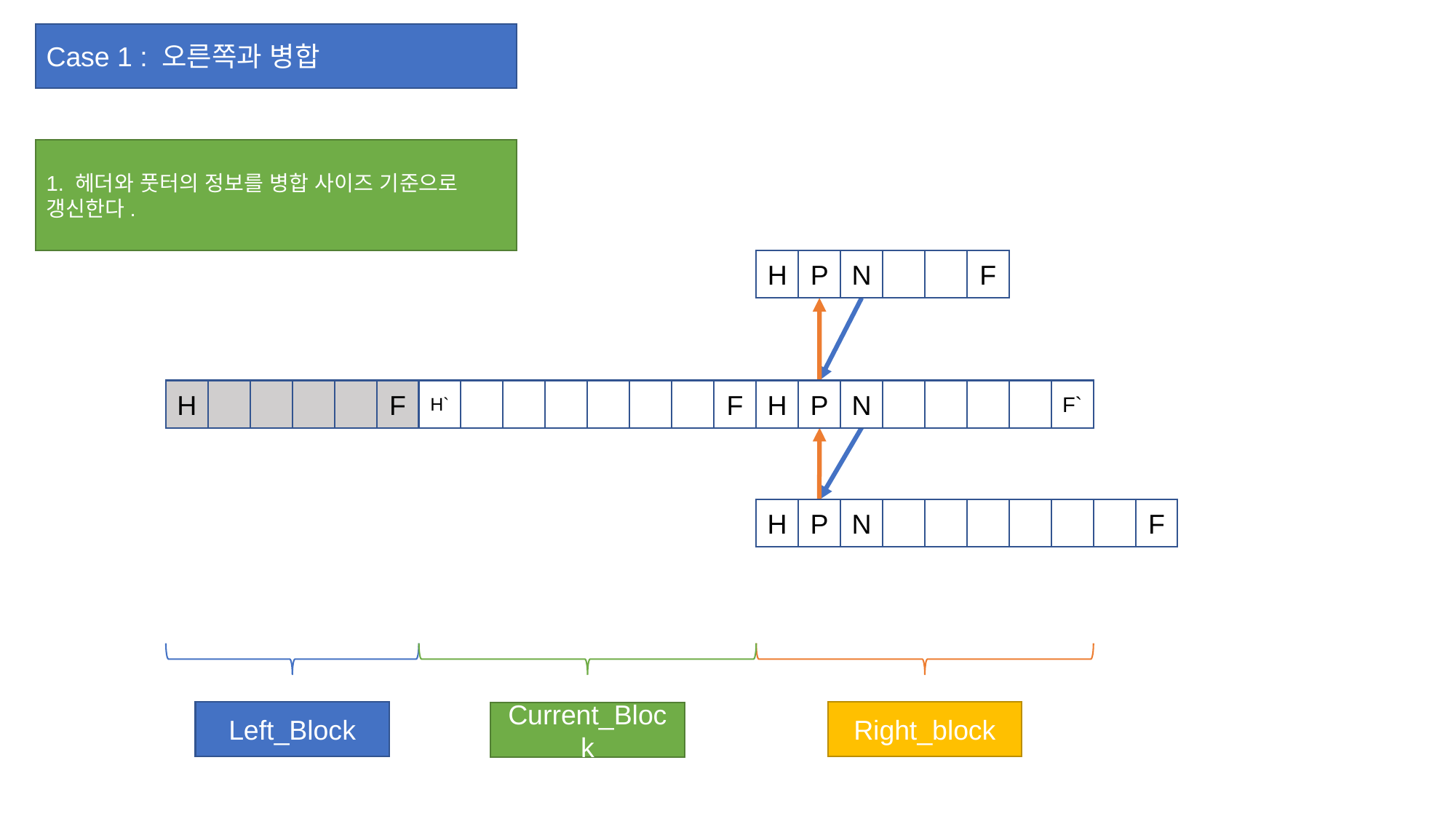

Case 1 : 오른쪽과 병합
1. 헤더와 풋터의 정보를 병합 사이즈 기준으로 갱신한다.
H
P
N

F
H
P
N

F`

H

F
H`

F

H
P
N

F

Left_Block
Right_block
Current_Block